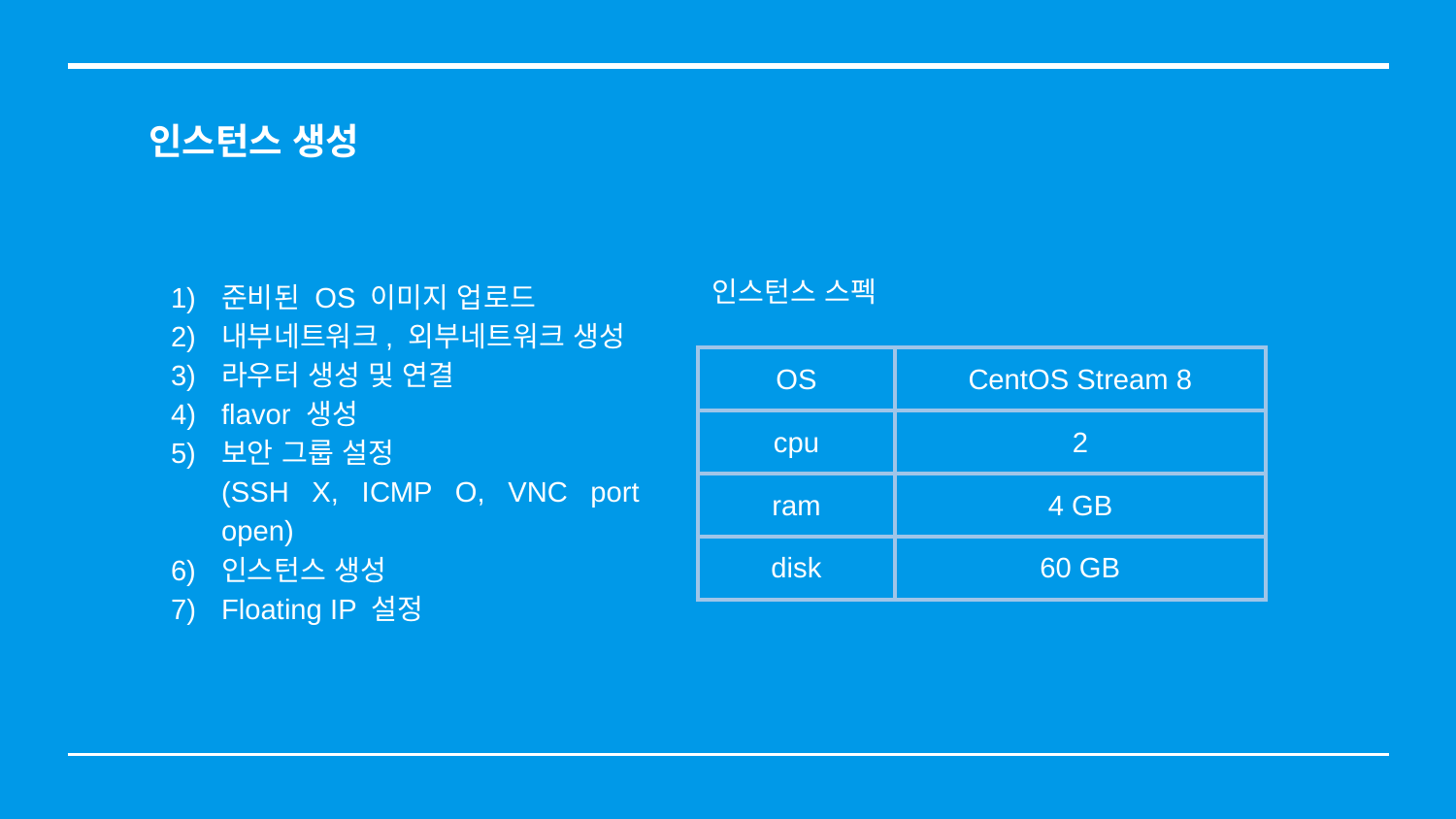

# 인스턴스 생성
준비된 OS 이미지 업로드
내부네트워크, 외부네트워크 생성
라우터 생성 및 연결
flavor 생성
보안 그룹 설정
(SSH X, ICMP O, VNC port open)
인스턴스 생성
Floating IP 설정
인스턴스 스펙
| OS | CentOS Stream 8 |
| --- | --- |
| cpu | 2 |
| ram | 4 GB |
| disk | 60 GB |